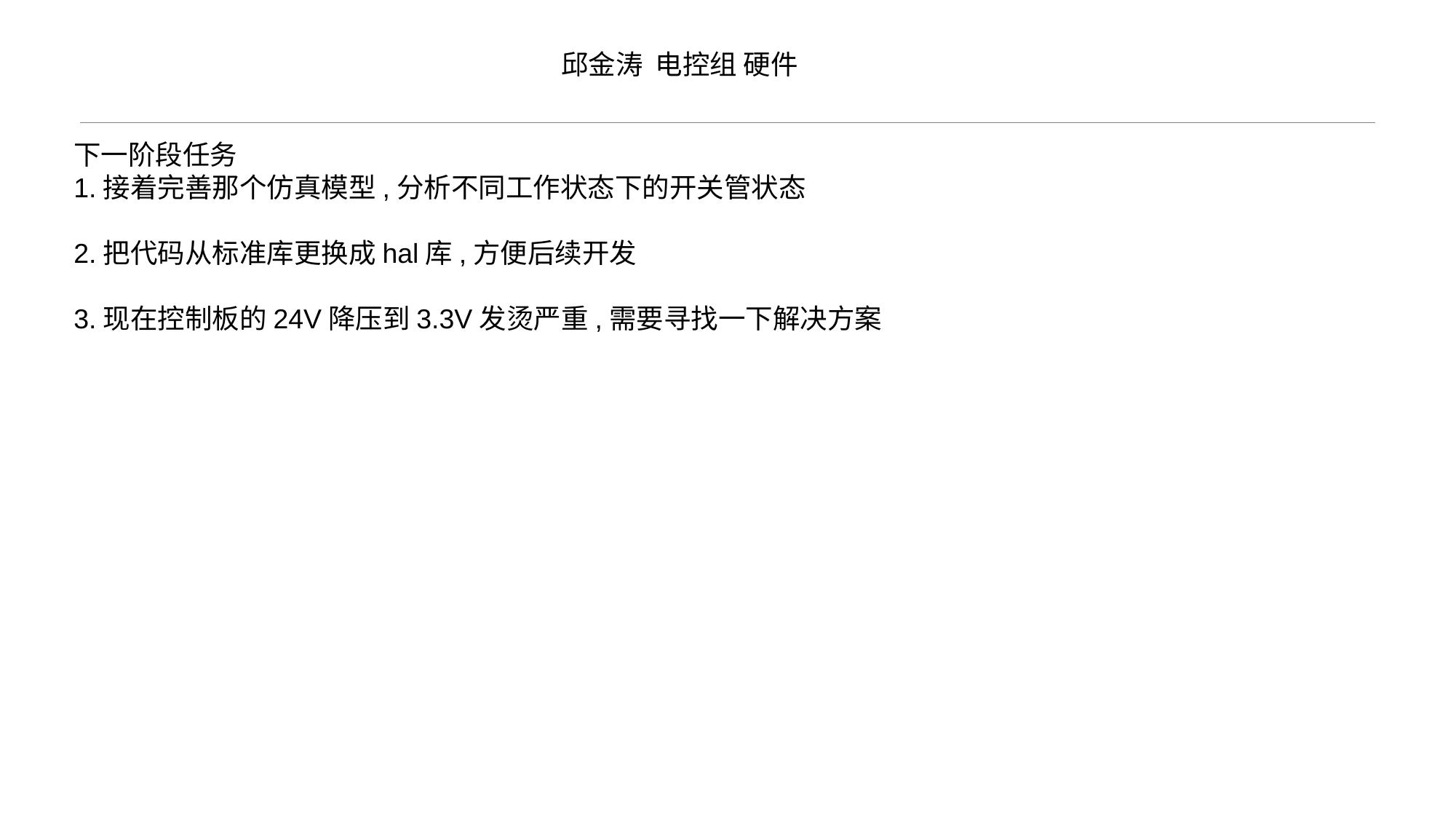

邱金涛  电控组 硬件
下一阶段任务
1.接着完善那个仿真模型,分析不同工作状态下的开关管状态

2.把代码从标准库更换成hal库,方便后续开发

3.现在控制板的24V降压到3.3V发烫严重,需要寻找一下解决方案